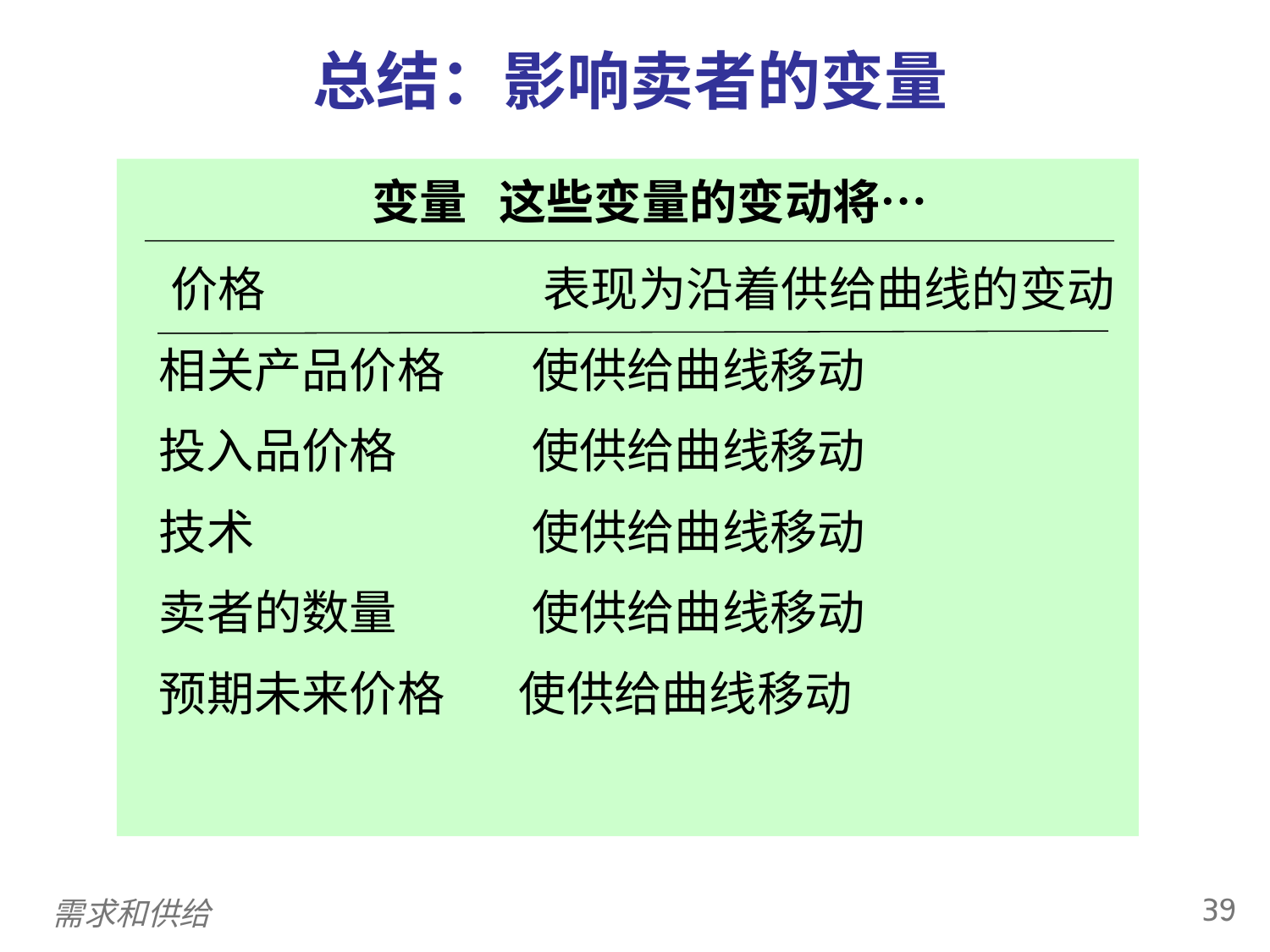

总结：影响卖者的变量
0

变量	这些变量的变动将…

价格	表现为沿着供给曲线的变动
相关产品价格	使供给曲线移动
投入品价格	使供给曲线移动
技术	使供给曲线移动
卖者的数量	使供给曲线移动
预期未来价格       使供给曲线移动

39
需求和供给